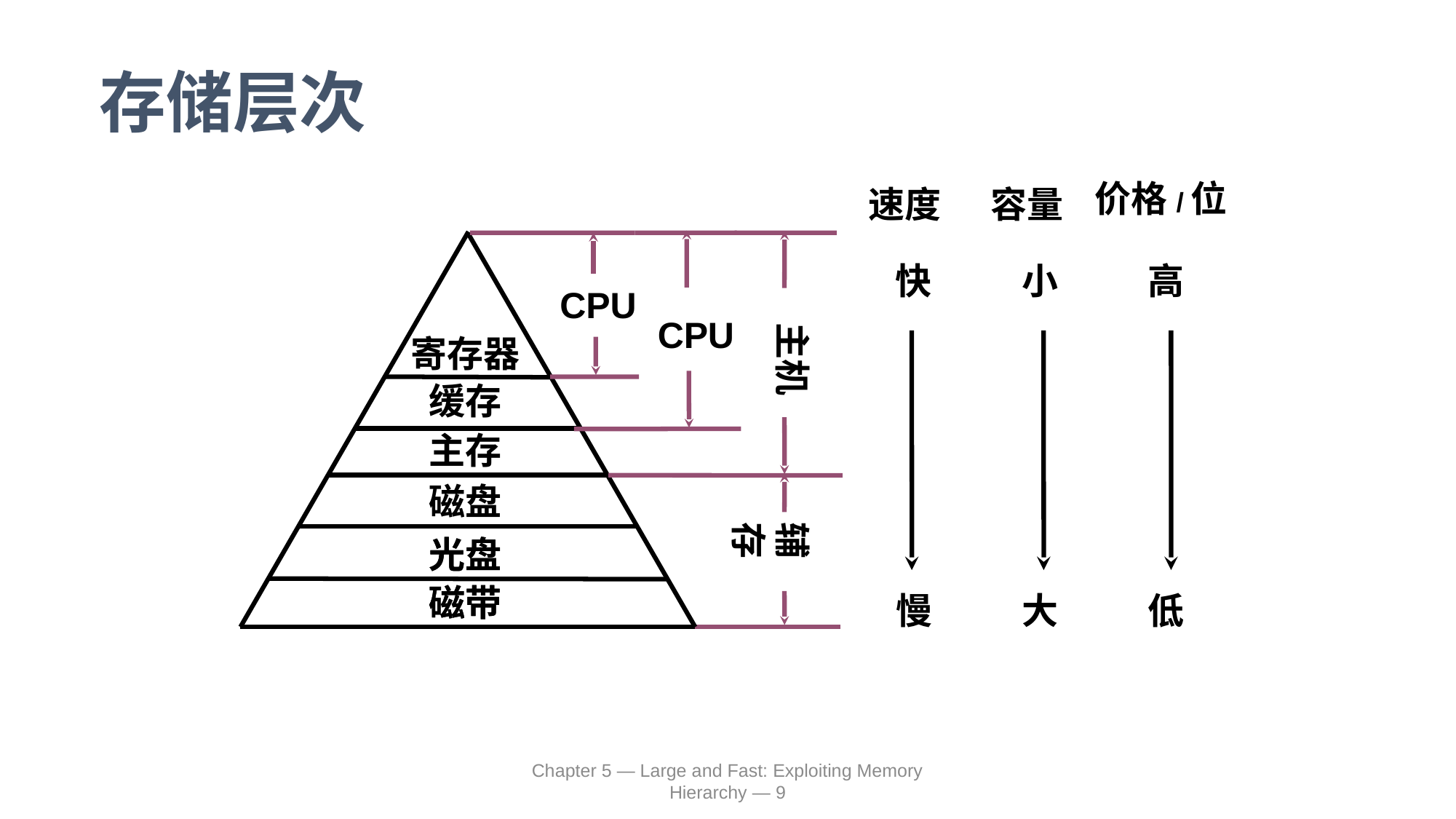

Chapter 5 — Large and Fast: Exploiting Memory Hierarchy — 9
存储层次
价格/位
速度
容量

CPU

主机

寄存器
缓存

主存

磁盘

光盘
光盘
磁带
磁带

CPU

快
小
高

慢

大

低

辅存